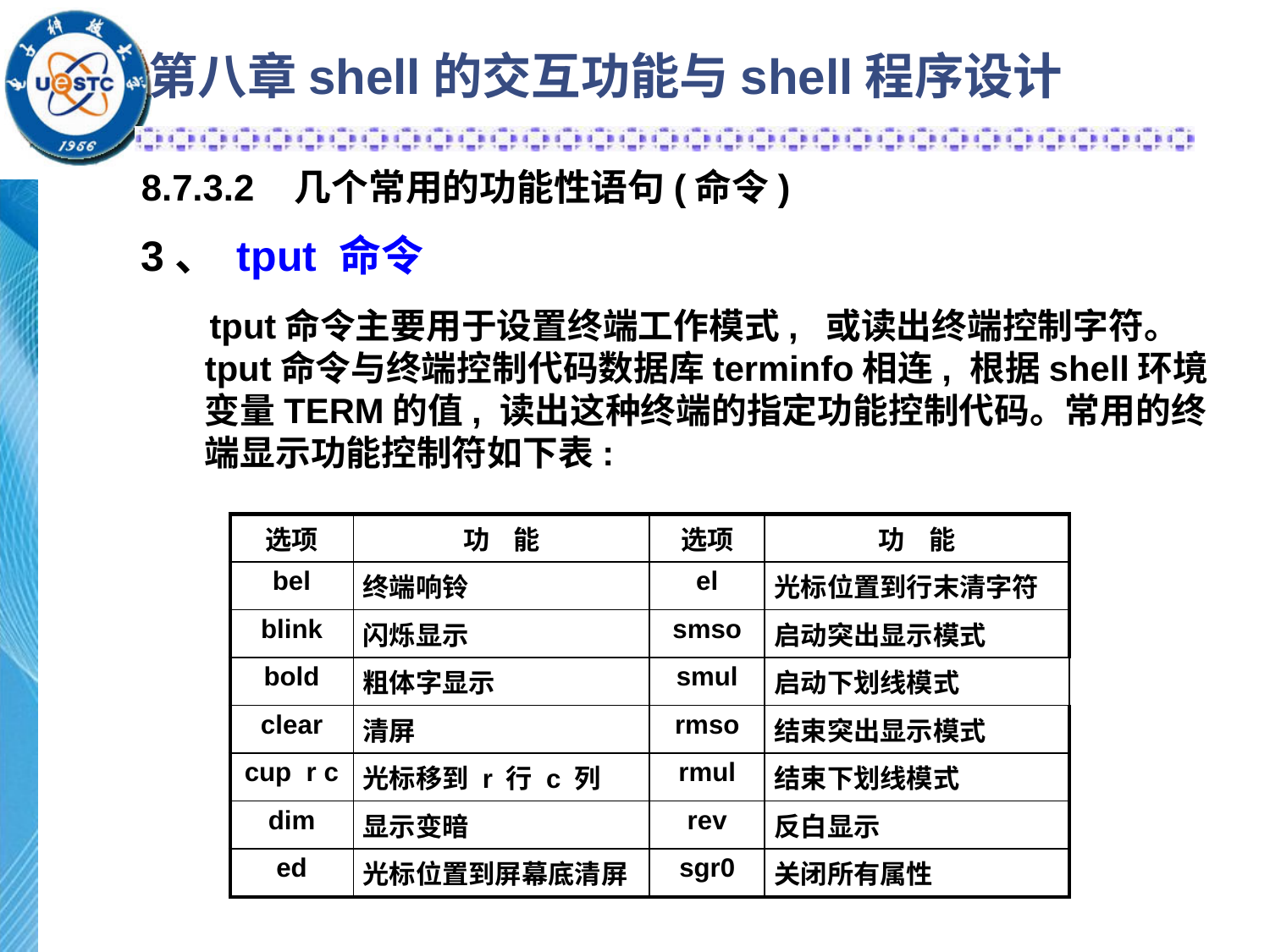

# 第八章shell的交互功能与shell程序设计
8.7.3.2   几个常用的功能性语句(命令)
3、 tput 命令
       tput命令主要用于设置终端工作模式,  或读出终端控制字符。  tput命令与终端控制代码数据库terminfo相连, 根据shell环境变量TERM的值, 读出这种终端的指定功能控制代码。常用的终端显示功能控制符如下表:
| 选项 | 功 能 | 选项 | 功 能 |
| --- | --- | --- | --- |
| bel | 终端响铃 | el | 光标位置到行末清字符 |
| blink | 闪烁显示 | smso | 启动突出显示模式 |
| bold | 粗体字显示 | smul | 启动下划线模式 |
| clear | 清屏 | rmso | 结束突出显示模式 |
| cup r c | 光标移到 r 行 c 列 | rmul | 结束下划线模式 |
| dim | 显示变暗 | rev | 反白显示 |
| ed | 光标位置到屏幕底清屏 | sgr0 | 关闭所有属性 |